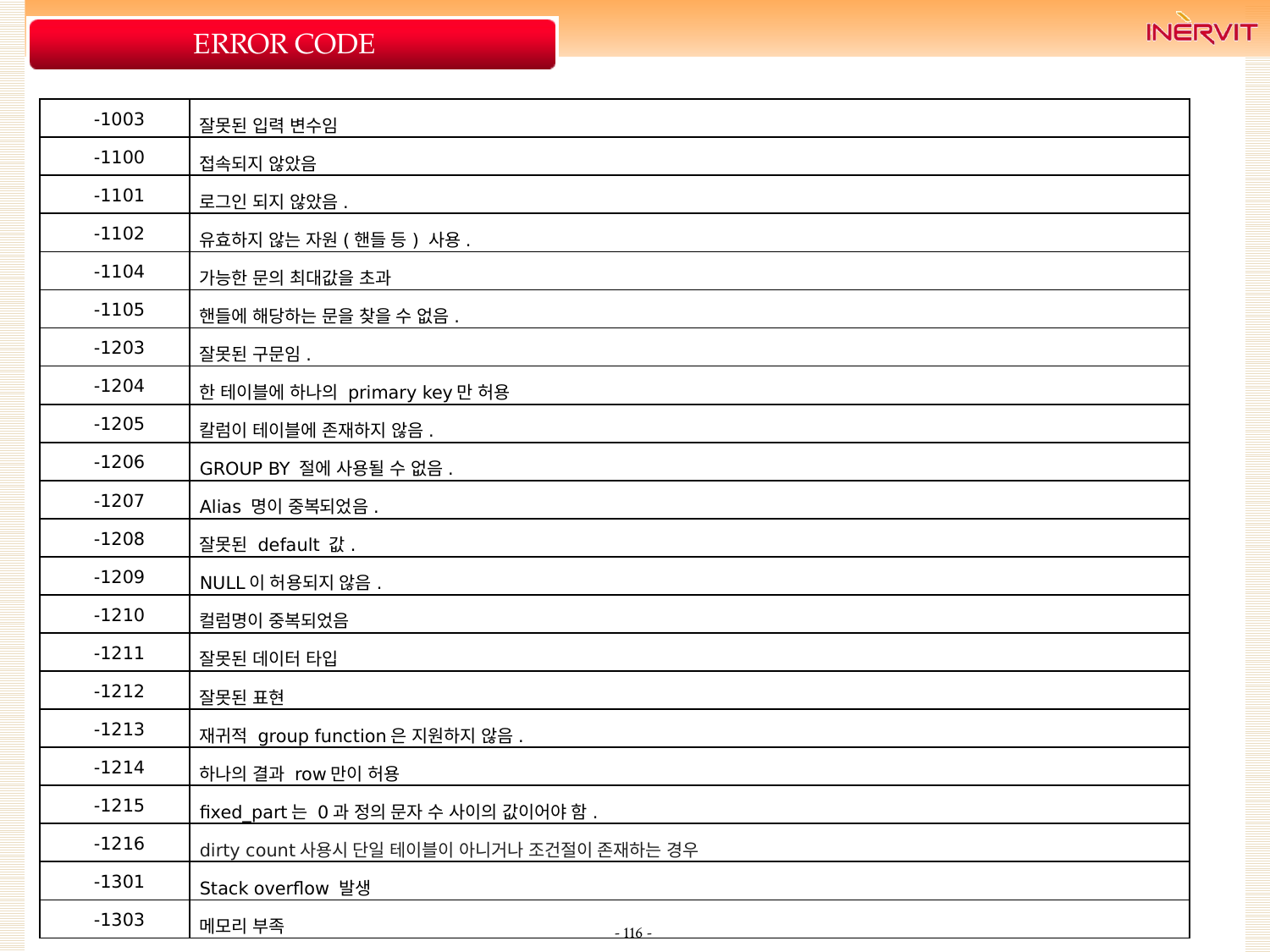

# ERROR CODE
| -1003 | 잘못된 입력 변수임 |
| --- | --- |
| -1100 | 접속되지 않았음 |
| -1101 | 로그인 되지 않았음. |
| -1102 | 유효하지 않는 자원(핸들 등) 사용. |
| -1104 | 가능한 문의 최대값을 초과 |
| -1105 | 핸들에 해당하는 문을 찾을 수 없음. |
| -1203 | 잘못된 구문임. |
| -1204 | 한 테이블에 하나의 primary key만 허용 |
| -1205 | 칼럼이 테이블에 존재하지 않음. |
| -1206 | GROUP BY 절에 사용될 수 없음. |
| -1207 | Alias 명이 중복되었음. |
| -1208 | 잘못된 default 값. |
| -1209 | NULL이 허용되지 않음. |
| -1210 | 컬럼명이 중복되었음 |
| -1211 | 잘못된 데이터 타입 |
| -1212 | 잘못된 표현 |
| -1213 | 재귀적 group function은 지원하지 않음. |
| -1214 | 하나의 결과 row만이 허용 |
| -1215 | fixed\_part는 0과 정의 문자 수 사이의 값이어야 함. |
| -1216 | dirty count사용시 단일 테이블이 아니거나 조건절이 존재하는 경우 |
| -1301 | Stack overflow 발생 |
| -1303 | 메모리 부족 |
- 116 -